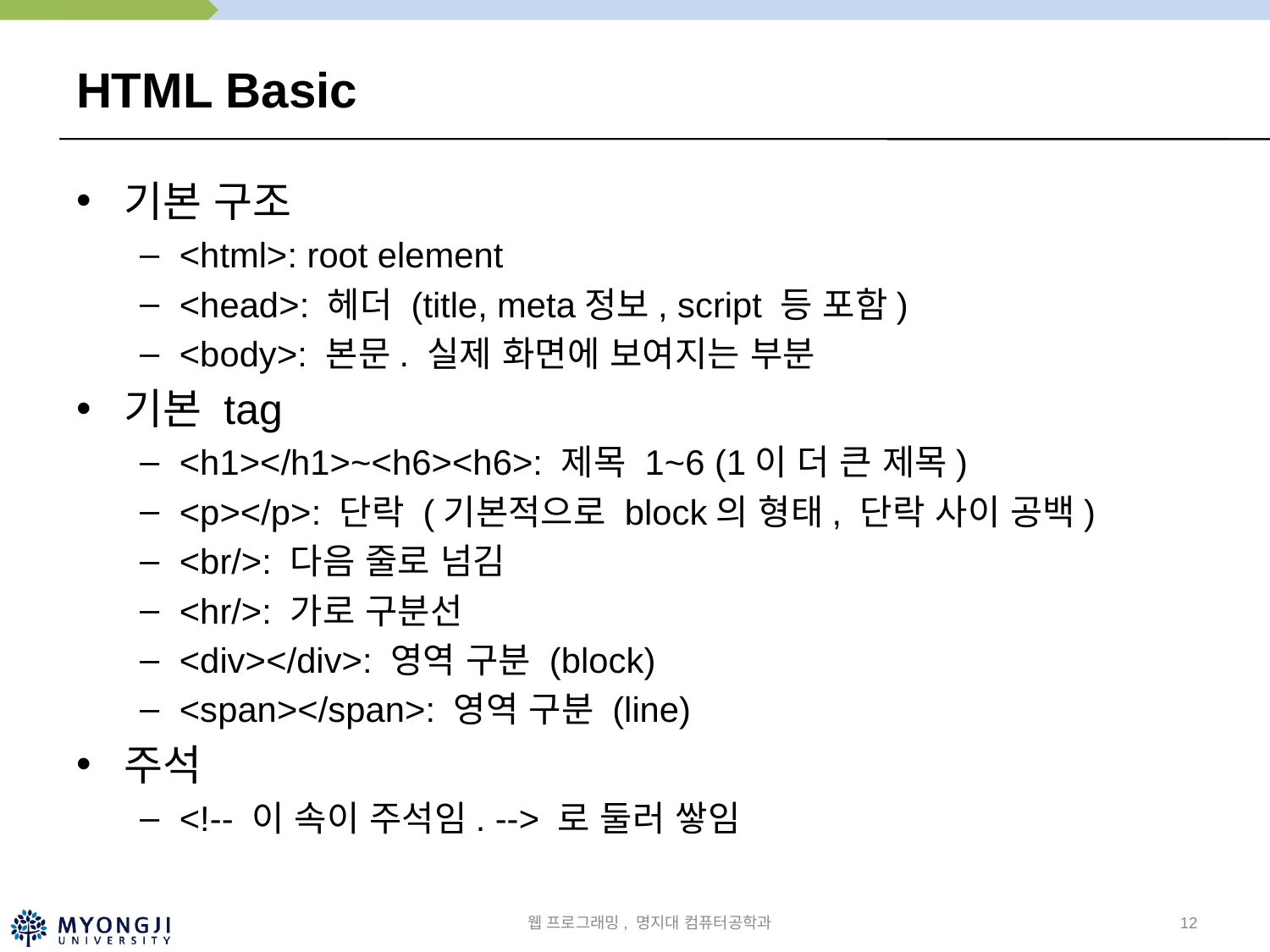

# HTML Basic
기본 구조
<html>: root element
<head>: 헤더 (title, meta정보, script 등 포함)
<body>: 본문. 실제 화면에 보여지는 부분
기본 tag
<h1></h1>~<h6><h6>: 제목 1~6 (1이 더 큰 제목)
<p></p>: 단락 (기본적으로 block의 형태, 단락 사이 공백)
<br/>: 다음 줄로 넘김
<hr/>: 가로 구분선
<div></div>: 영역 구분 (block)
<span></span>: 영역 구분 (line)
주석
<!-- 이 속이 주석임. --> 로 둘러 쌓임

웹 프로그래밍, 명지대 컴퓨터공학과
12